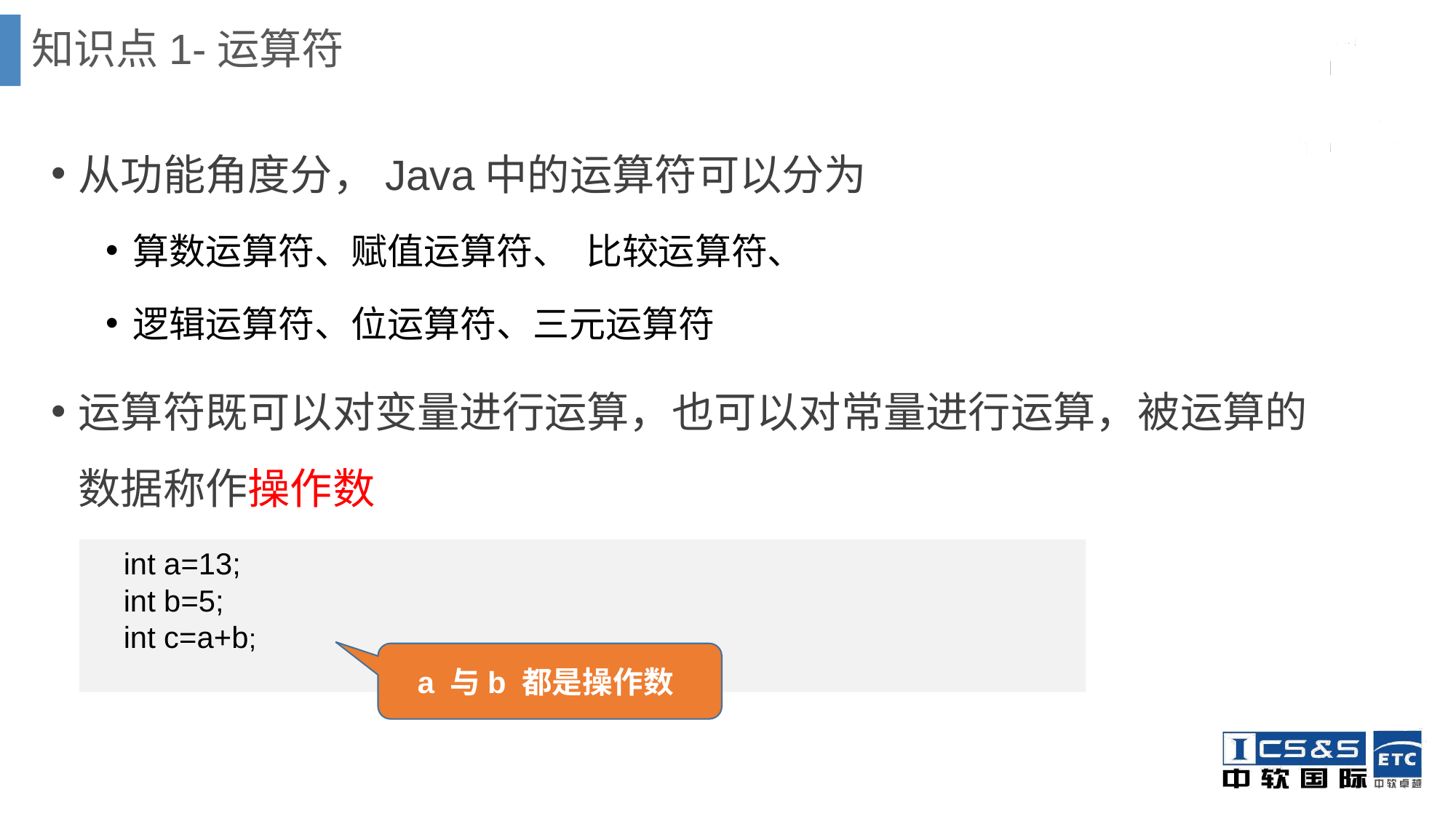

知识点1-运算符
从功能角度分，Java中的运算符可以分为
算数运算符、赋值运算符、  比较运算符、
逻辑运算符、位运算符、三元运算符
运算符既可以对变量进行运算，也可以对常量进行运算，被运算的数据称作操作数
    int a=13;
    int b=5;
    int c=a+b;

   a 与b 都是操作数